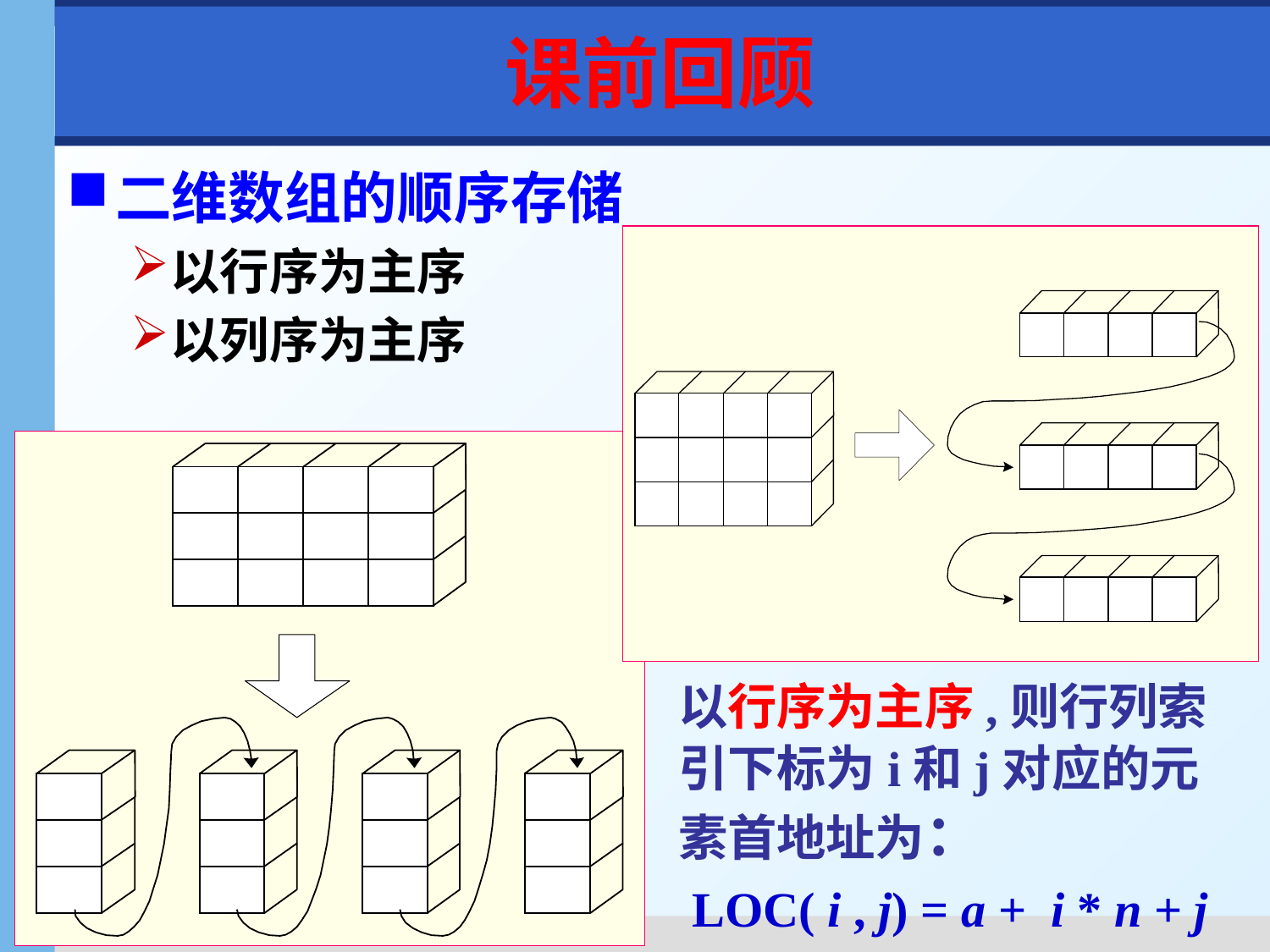

# 课前回顾
二维数组的顺序存储
以行序为主序
以列序为主序

以行序为主序,则行列索引下标为i和j对应的元素首地址为：
 LOC( i , j) = a +  i * n + j